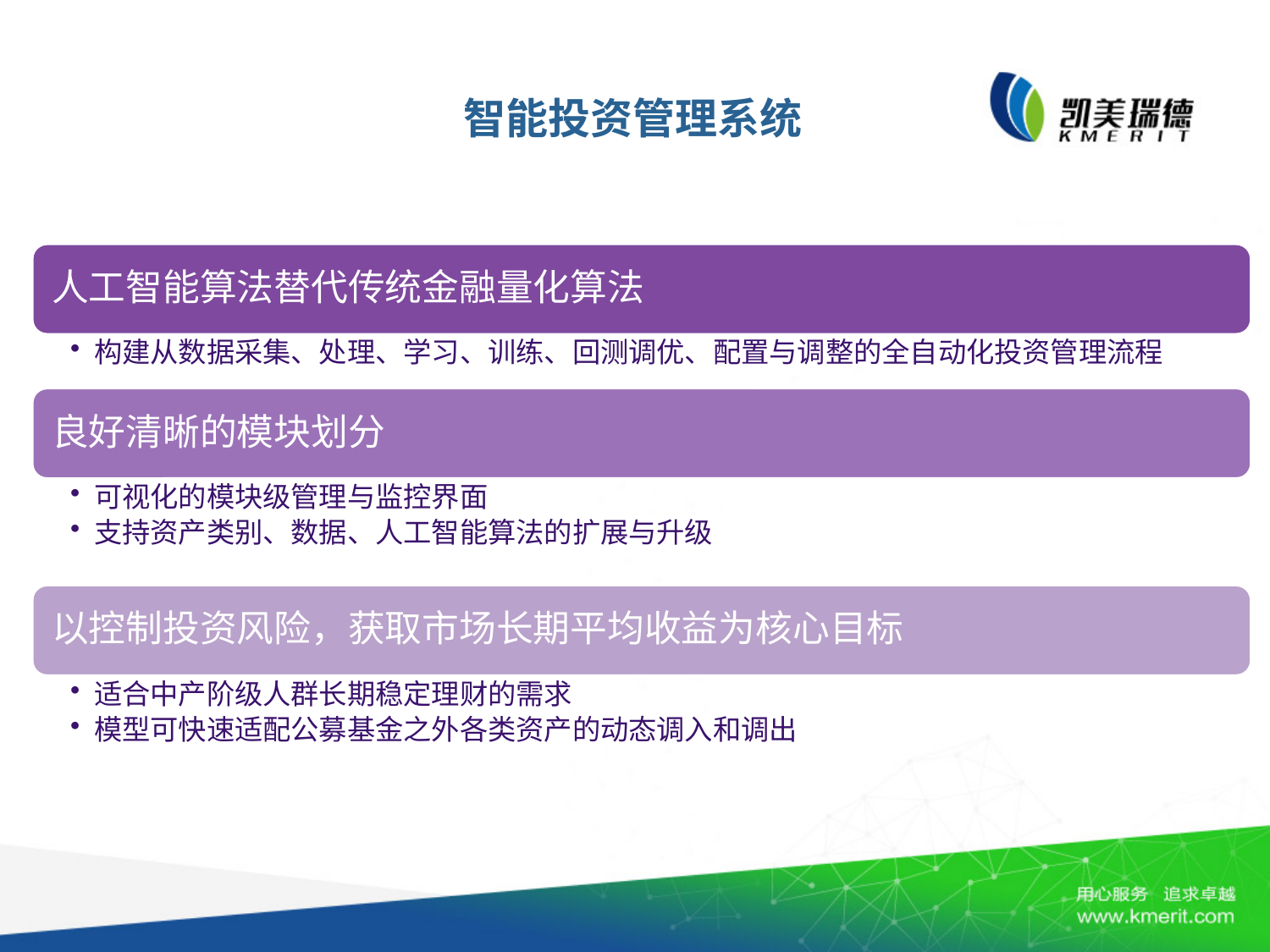

# 智能投资管理系统
人工智能算法替代传统金融量化算法
构建从数据采集、处理、学习、训练、回测调优、配置与调整的全自动化投资管理流程
良好清晰的模块划分
可视化的模块级管理与监控界面
支持资产类别、数据、人工智能算法的扩展与升级
以控制投资风险，获取市场长期平均收益为核心目标
适合中产阶级人群长期稳定理财的需求
模型可快速适配公募基金之外各类资产的动态调入和调出